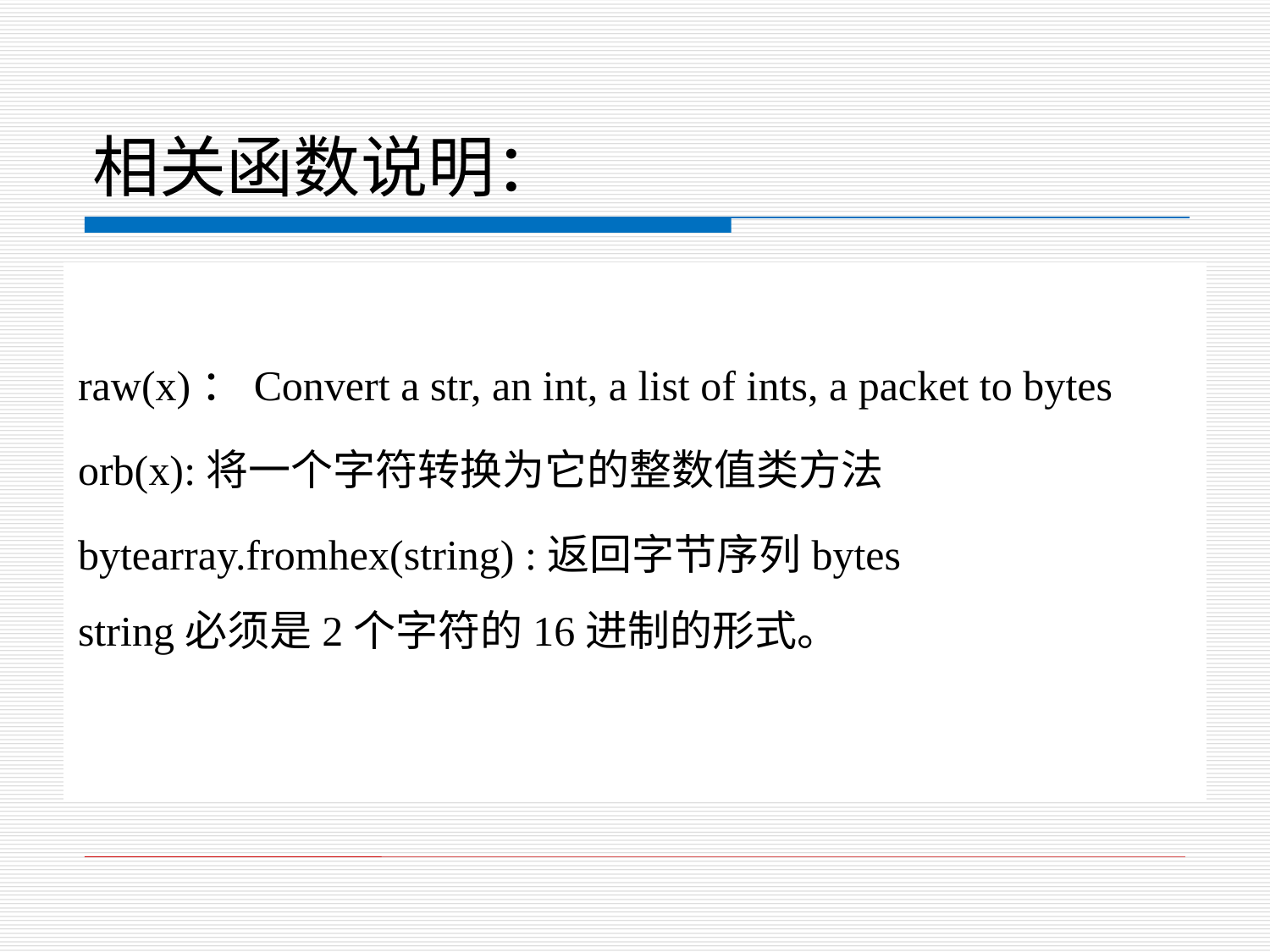

# 相关函数说明：
raw(x)：Convert a str, an int, a list of ints, a packet to bytes
orb(x):将一个字符转换为它的整数值类方法
bytearray.fromhex(string) :返回字节序列bytes
string必须是2个字符的16进制的形式。